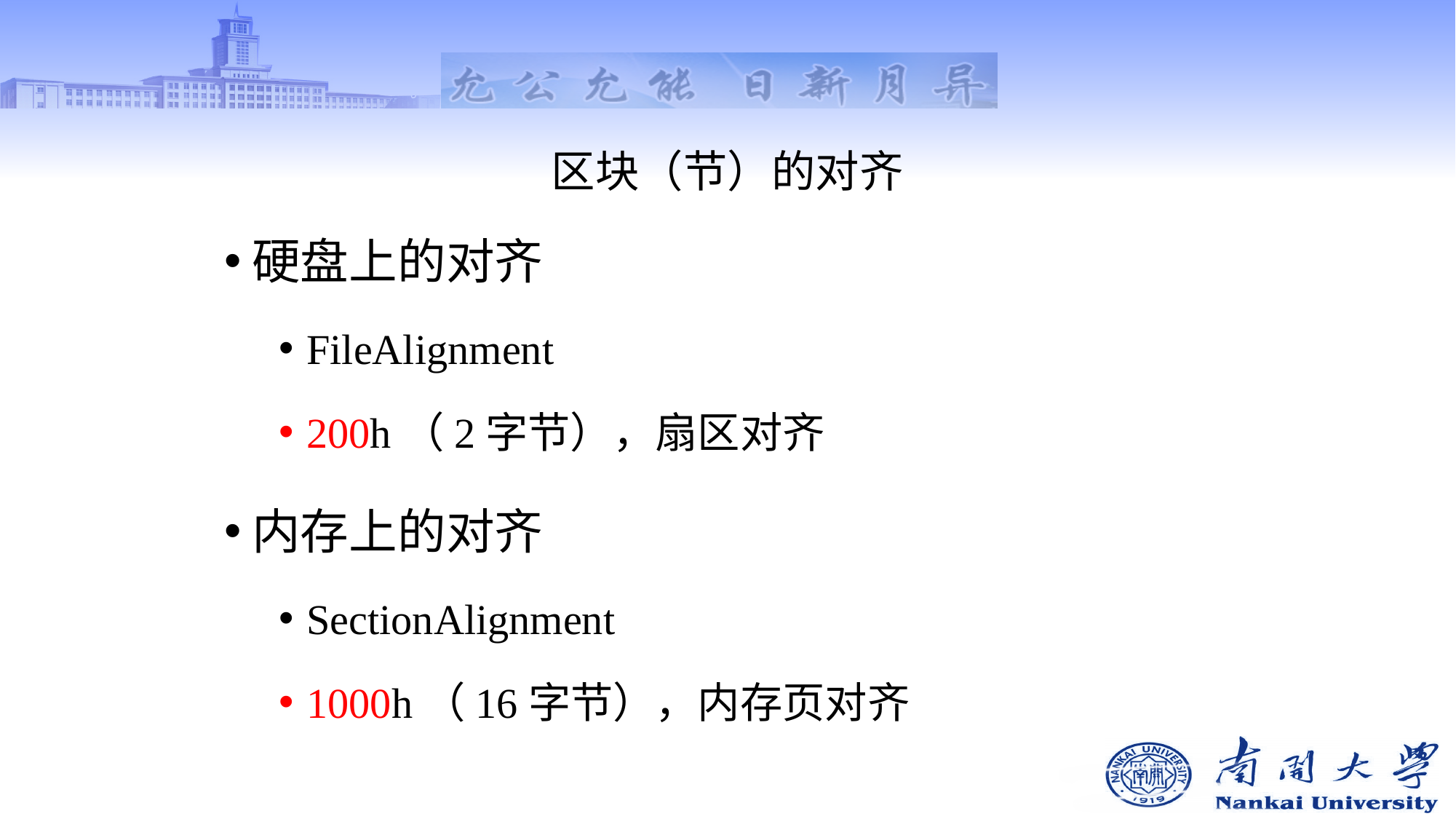

# 区块（节）的对齐
硬盘上的对齐
FileAlignment
200h（2字节），扇区对齐
内存上的对齐
SectionAlignment
1000h（16字节），内存页对齐